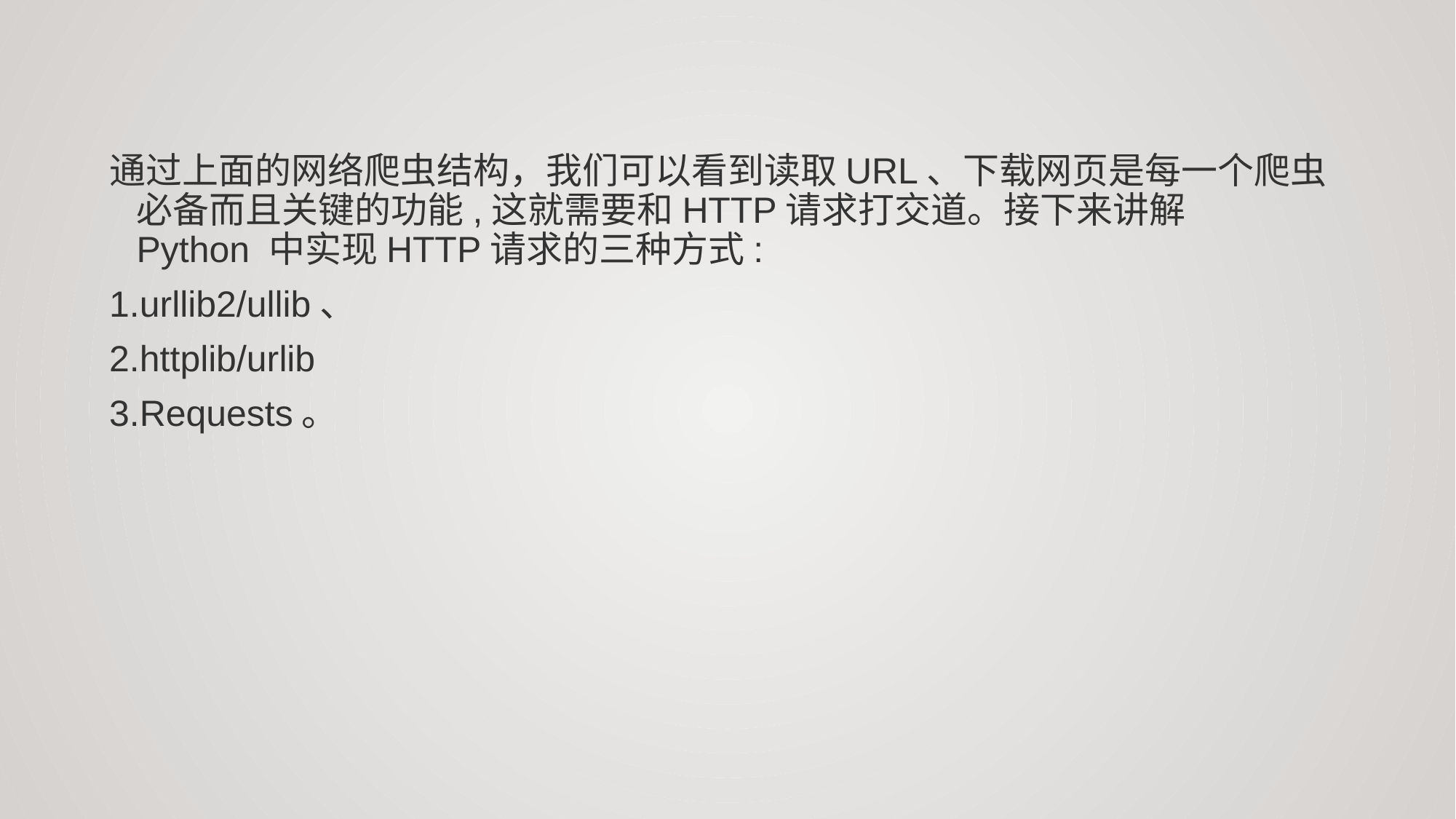

通过上面的网络爬虫结构，我们可以看到读取URL、下载网页是每一个爬虫必备而且关键的功能,这就需要和HTTP请求打交道。接下来讲解Python 中实现HTTP请求的三种方式:
1.urllib2/ullib、
2.httplib/urlib
3.Requests。